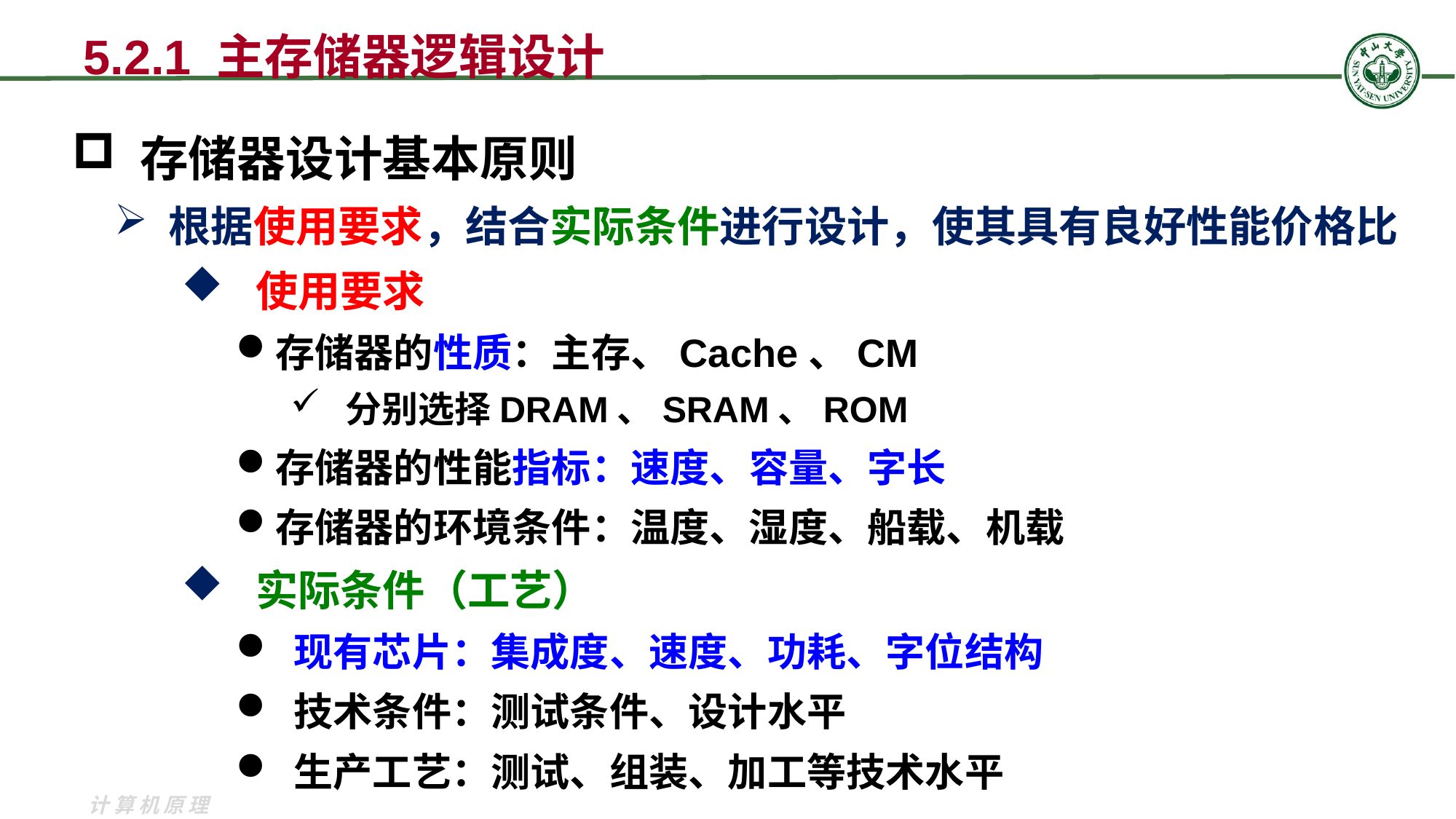

5.2.1 主存储器逻辑设计
 存储器设计基本原则
 根据使用要求，结合实际条件进行设计，使其具有良好性能价格比
 使用要求
存储器的性质：主存、Cache、CM
分别选择DRAM、SRAM、ROM
存储器的性能指标：速度、容量、字长
存储器的环境条件：温度、湿度、船载、机载
 实际条件（工艺）
 现有芯片：集成度、速度、功耗、字位结构
 技术条件：测试条件、设计水平
 生产工艺：测试、组装、加工等技术水平